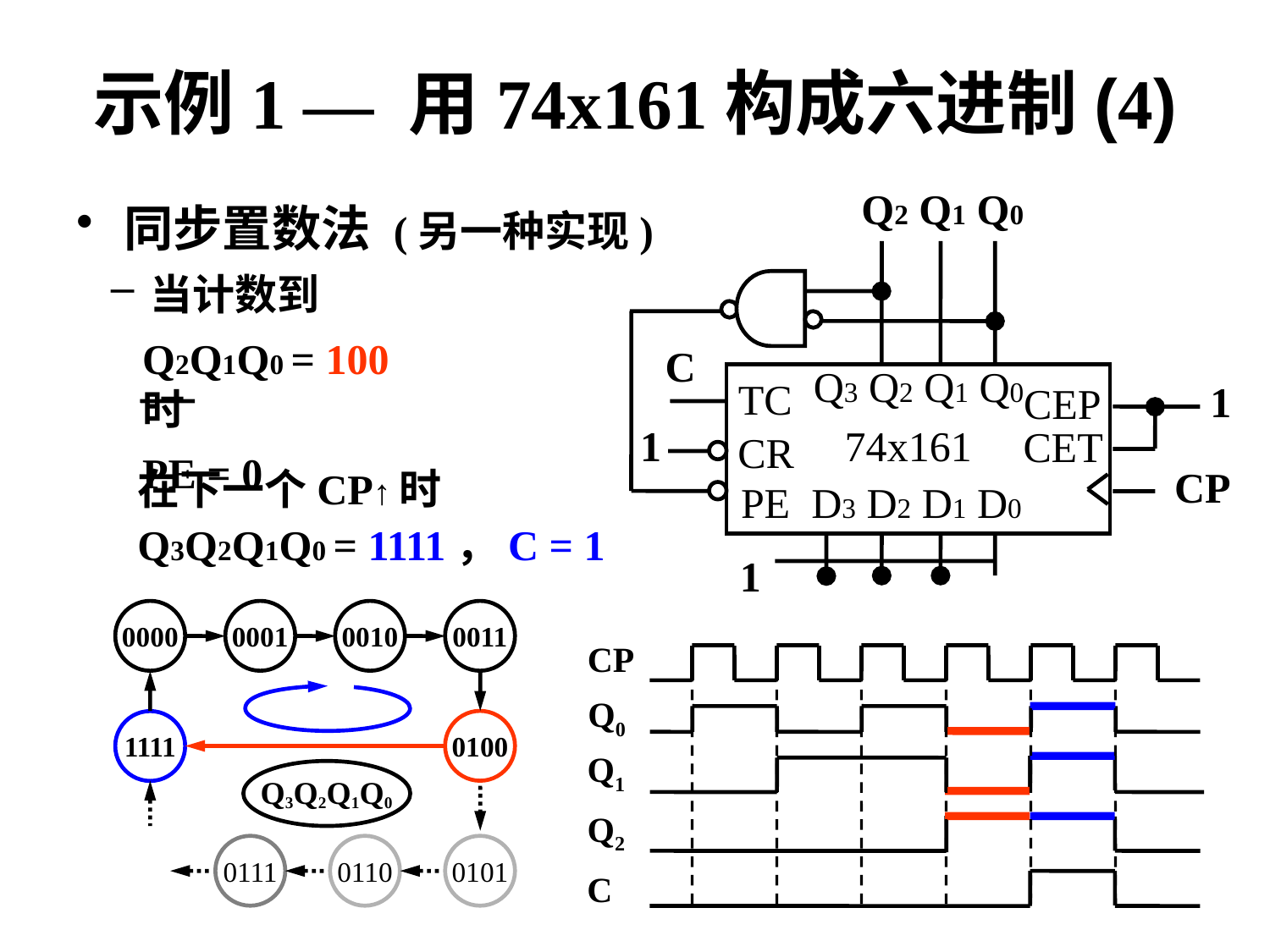

# 示例1 — 用74x161构成六进制(4)
Q2 Q1 Q0
同步置数法 (另一种实现)

当计数到

Q2Q1Q0 = 100 时
PE = 0
C
Q3 Q2 Q1 Q0

TC
CEP
1

74x161
CET
CR
1

在下一个CP↑时
Q3Q2Q1Q0 = 1111，C = 1

CP
PE
D3 D2 D1 D0

1

0000
0001
0010
0011
CP

Q0

0100
1111

Q1

Q3Q2Q1Q0

Q2

0111
0110
0101

C

2023/10/30
模拟与数字电路 — 计数器 (2)
8